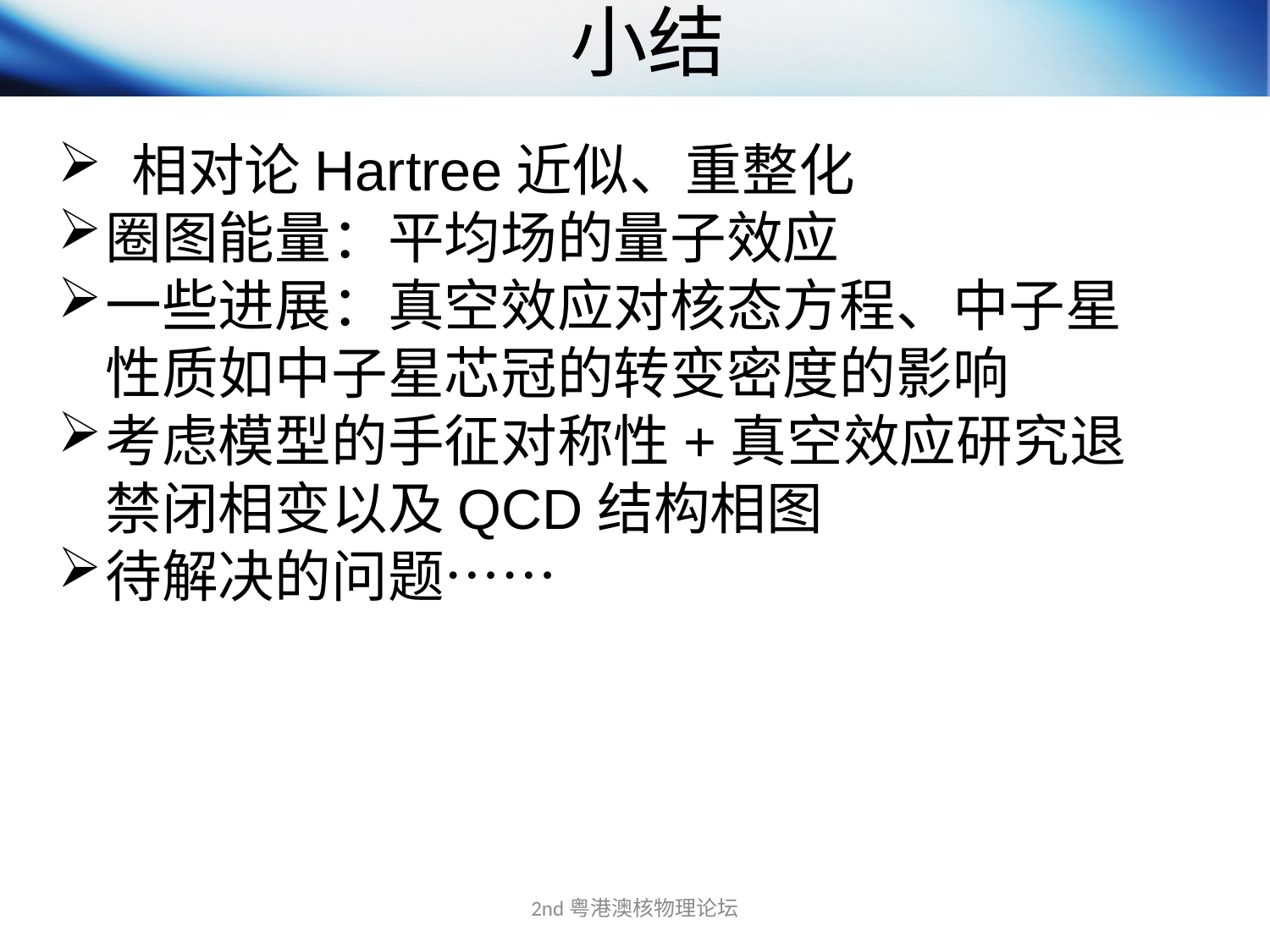

# 小结
 相对论Hartree近似、重整化
圈图能量：平均场的量子效应
一些进展：真空效应对核态方程、中子星性质如中子星芯冠的转变密度的影响
考虑模型的手征对称性+真空效应研究退禁闭相变以及QCD结构相图
待解决的问题……

2nd粤港澳核物理论坛